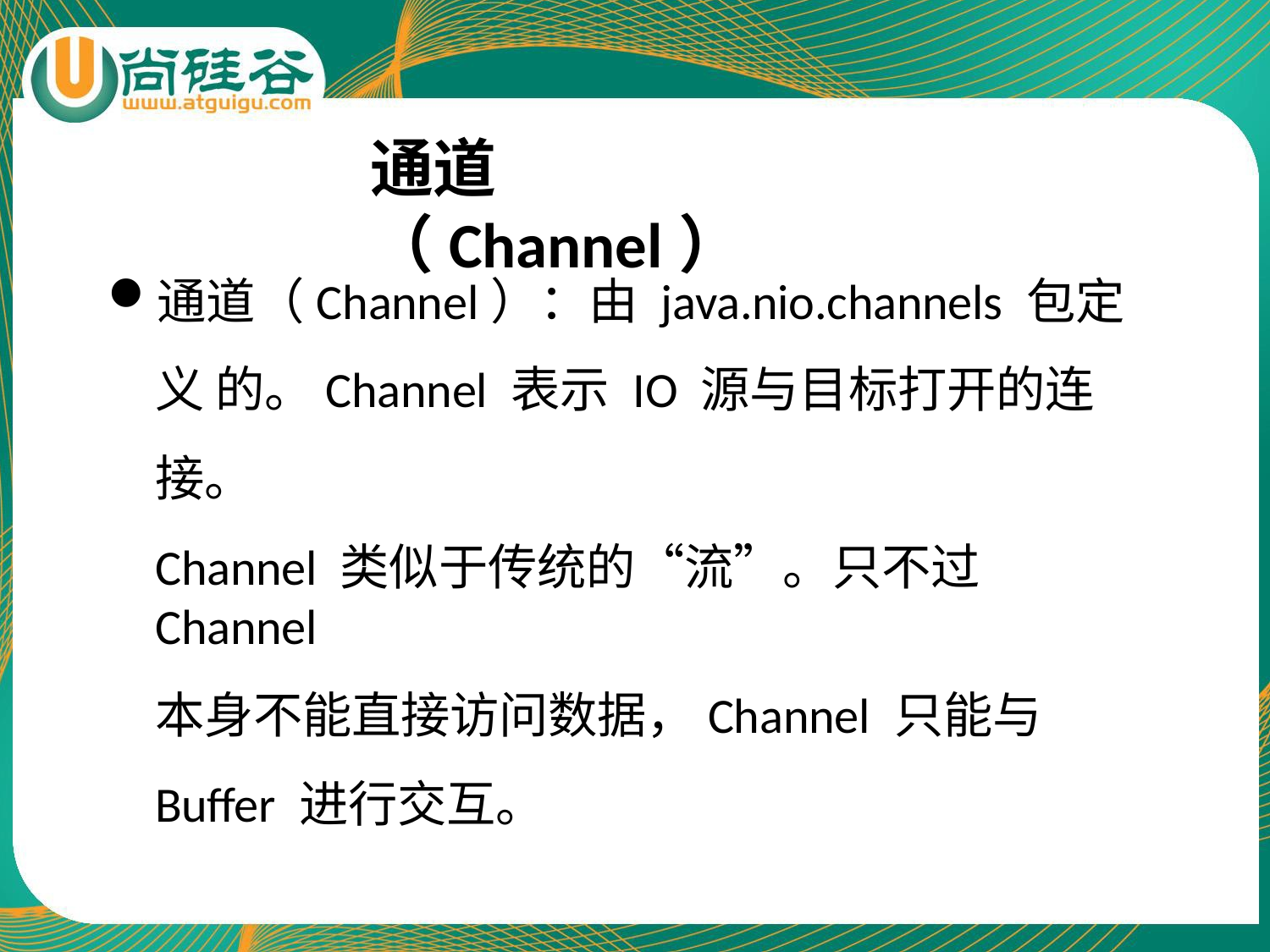

# 通道（Channel）
通道（Channel）：由 java.nio.channels 包定义 的。Channel 表示IO 源与目标打开的连接。
Channel 类似于传统的“流”。只不过 Channel
本身不能直接访问数据，Channel 只能与
Buffer 进行交互。